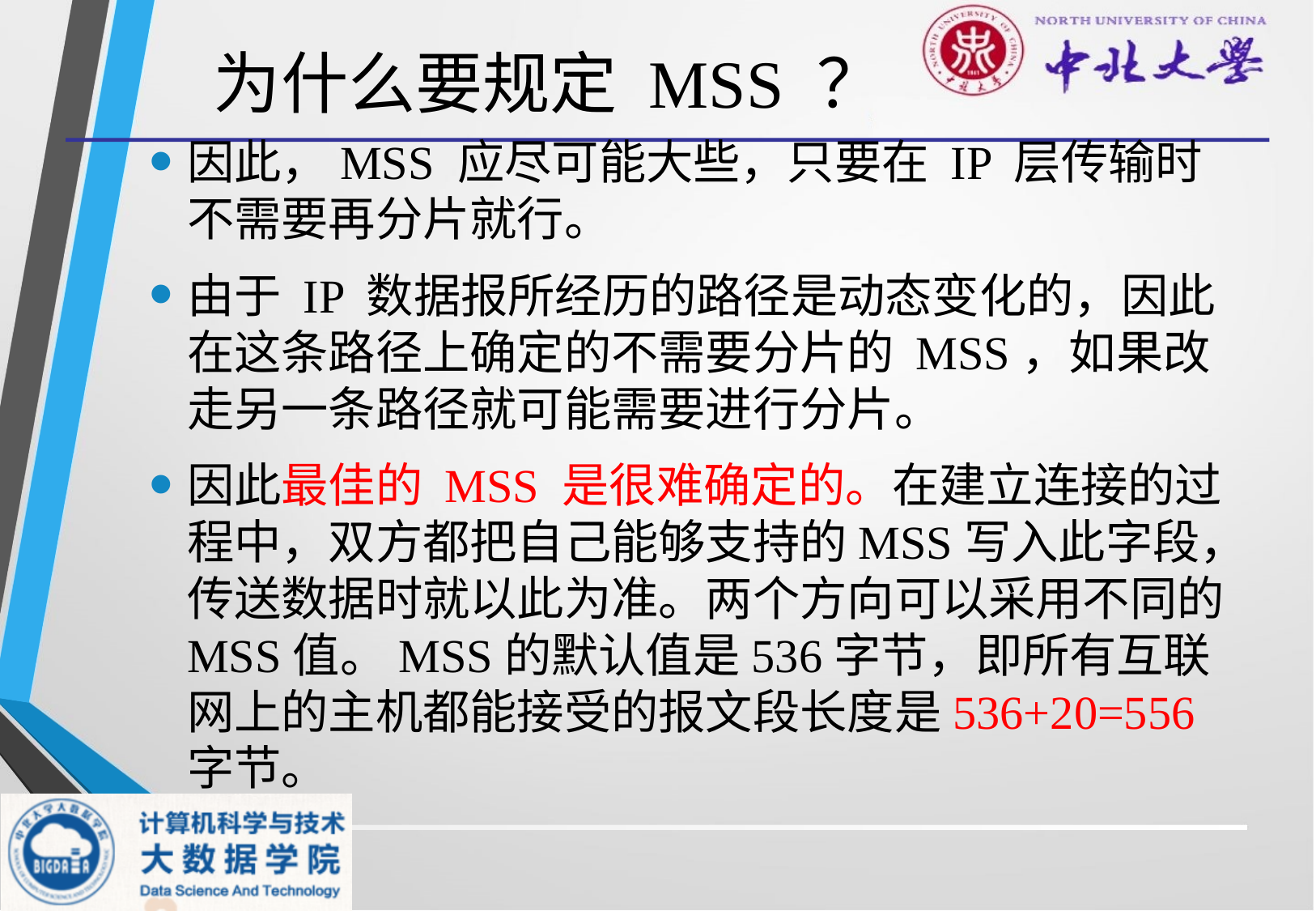

# 为什么要规定 MSS ？
因此，MSS 应尽可能大些，只要在 IP 层传输时不需要再分片就行。
由于 IP 数据报所经历的路径是动态变化的，因此在这条路径上确定的不需要分片的 MSS，如果改走另一条路径就可能需要进行分片。
因此最佳的 MSS 是很难确定的。在建立连接的过程中，双方都把自己能够支持的MSS写入此字段，传送数据时就以此为准。两个方向可以采用不同的MSS值。MSS的默认值是536字节，即所有互联网上的主机都能接受的报文段长度是536+20=556字节。
20